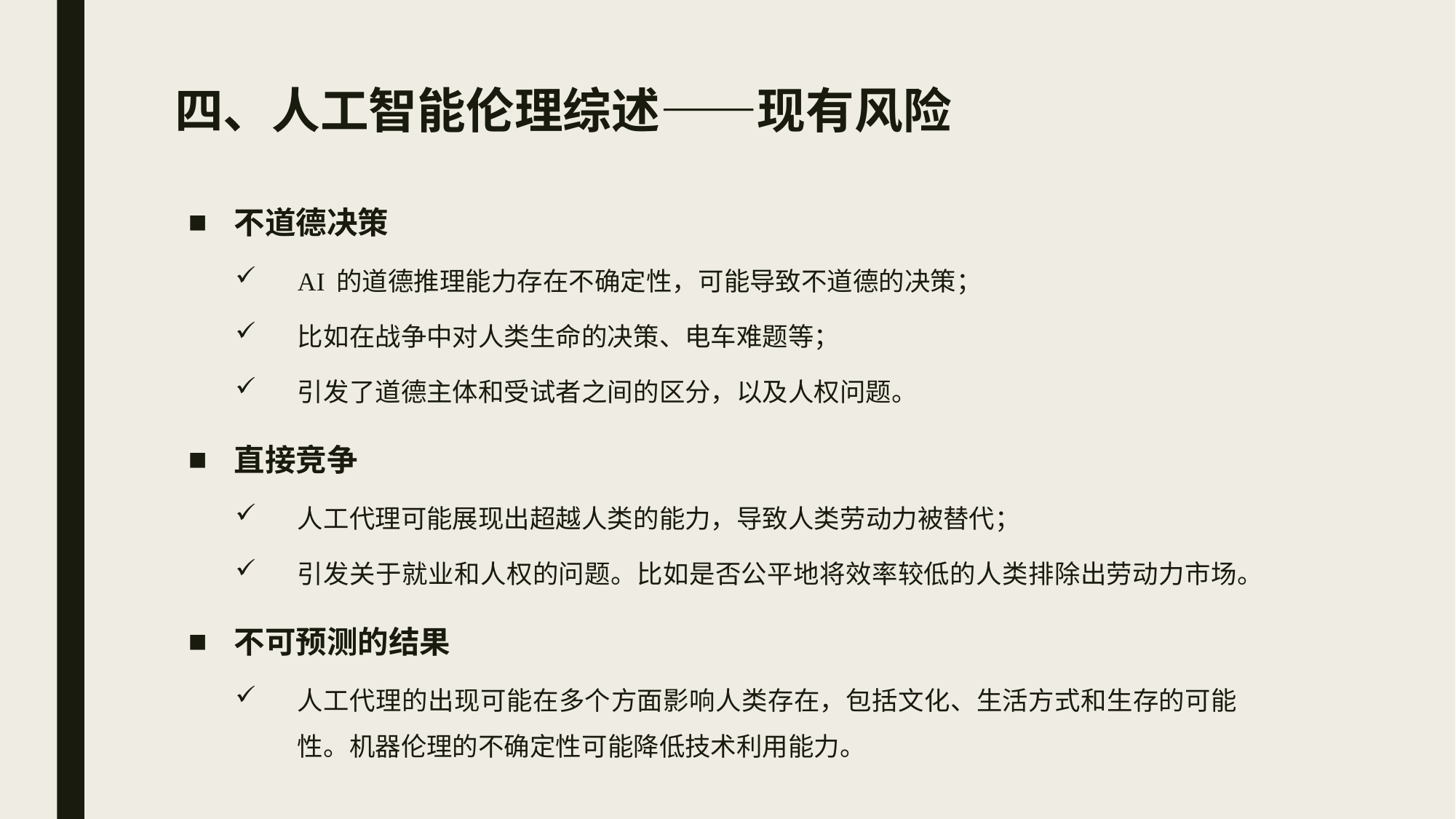

# 四、人工智能伦理综述——现有风险
不道德决策
AI 的道德推理能力存在不确定性，可能导致不道德的决策；
比如在战争中对人类生命的决策、电车难题等；
引发了道德主体和受试者之间的区分，以及人权问题。
直接竞争
人工代理可能展现出超越人类的能力，导致人类劳动力被替代；
引发关于就业和人权的问题。比如是否公平地将效率较低的人类排除出劳动力市场。
不可预测的结果
人工代理的出现可能在多个方面影响人类存在，包括文化、生活方式和生存的可能性。机器伦理的不确定性可能降低技术利用能力。